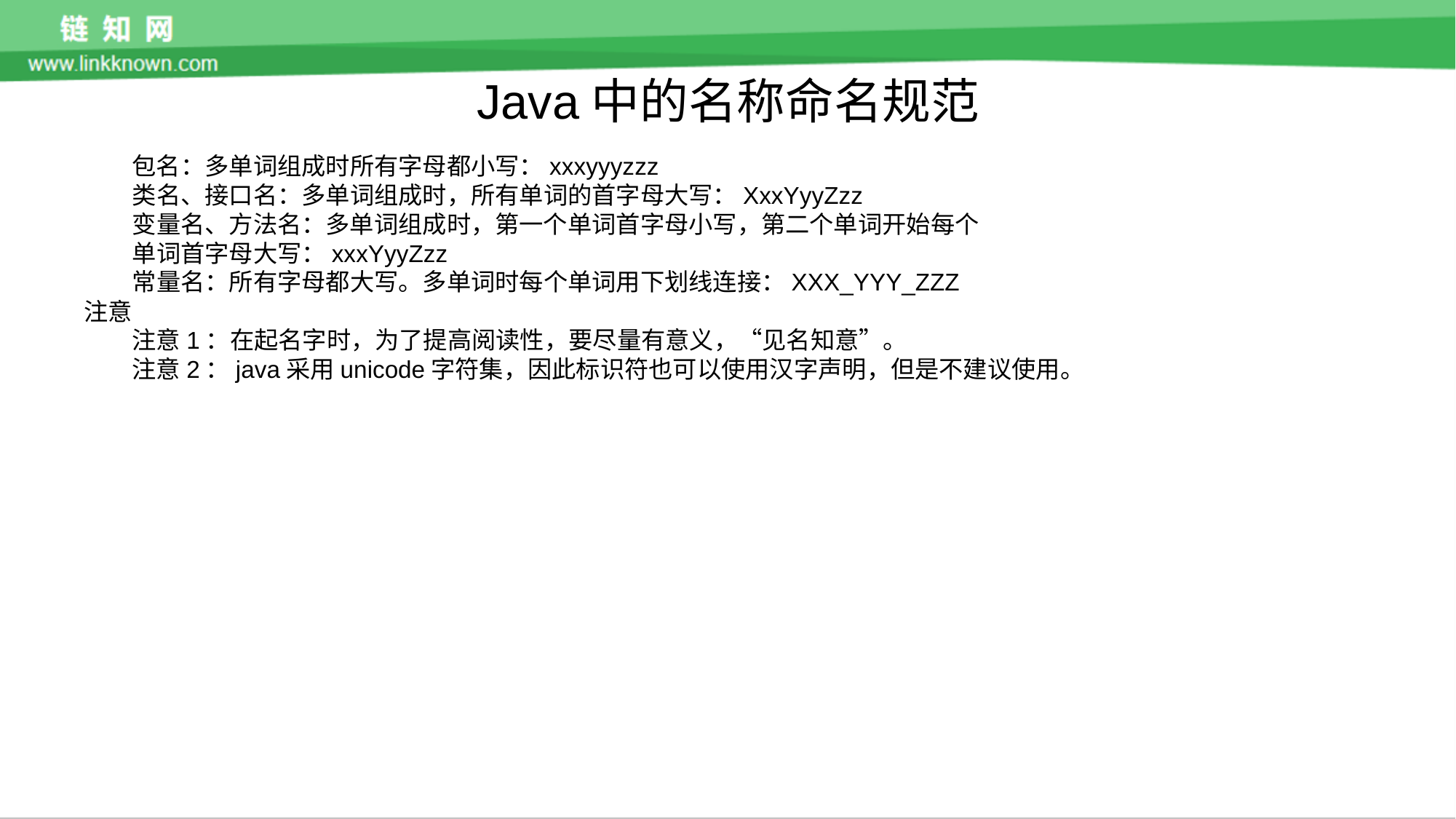

Java中的名称命名规范
　　包名：多单词组成时所有字母都小写：xxxyyyzzz
　　类名、接口名：多单词组成时，所有单词的首字母大写：XxxYyyZzz
　　变量名、方法名：多单词组成时，第一个单词首字母小写，第二个单词开始每个
　　单词首字母大写：xxxYyyZzz
　　常量名：所有字母都大写。多单词时每个单词用下划线连接：XXX_YYY_ZZZ
注意
　　注意1：在起名字时，为了提高阅读性，要尽量有意义，“见名知意”。
　　注意2：java采用unicode字符集，因此标识符也可以使用汉字声明，但是不建议使用。